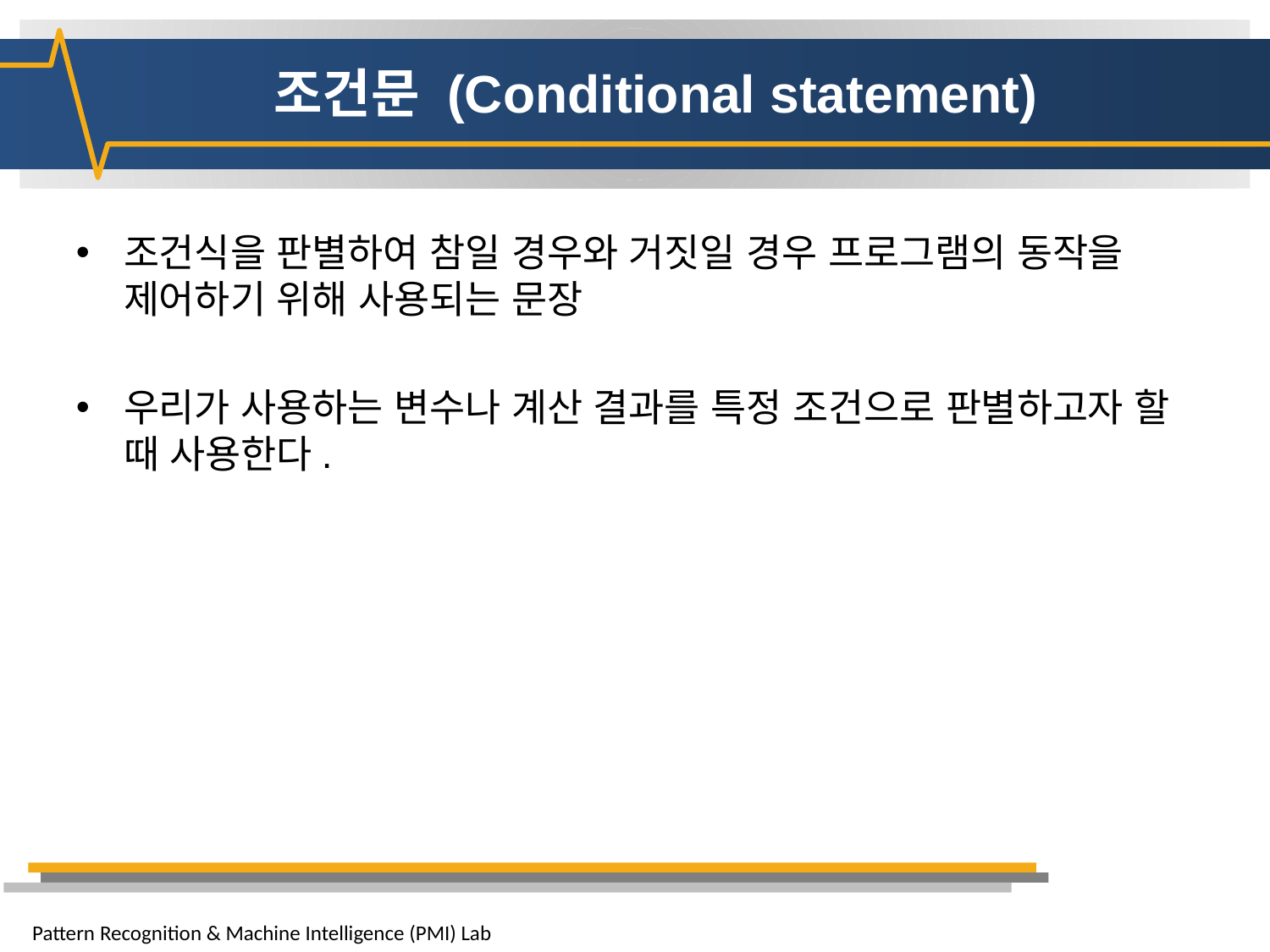

# 조건문 (Conditional statement)
조건식을 판별하여 참일 경우와 거짓일 경우 프로그램의 동작을 제어하기 위해 사용되는 문장

우리가 사용하는 변수나 계산 결과를 특정 조건으로 판별하고자 할 때 사용한다.